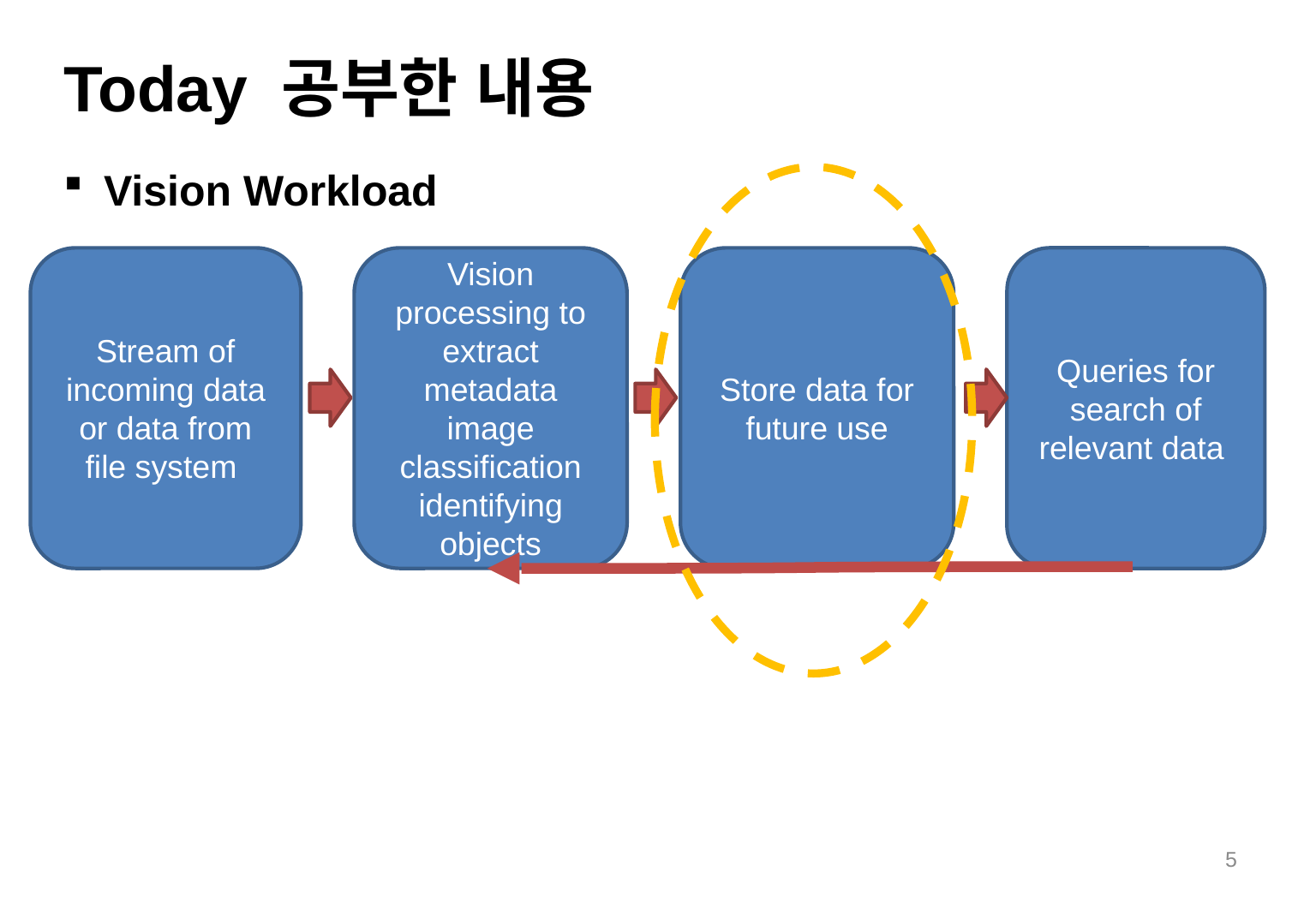

# Today 공부한 내용
Vision Workload

Stream of incoming data or data from file system
Vision processing to extract metadata image classification identifying objects
Store data for future use
Queries for search of relevant data

5